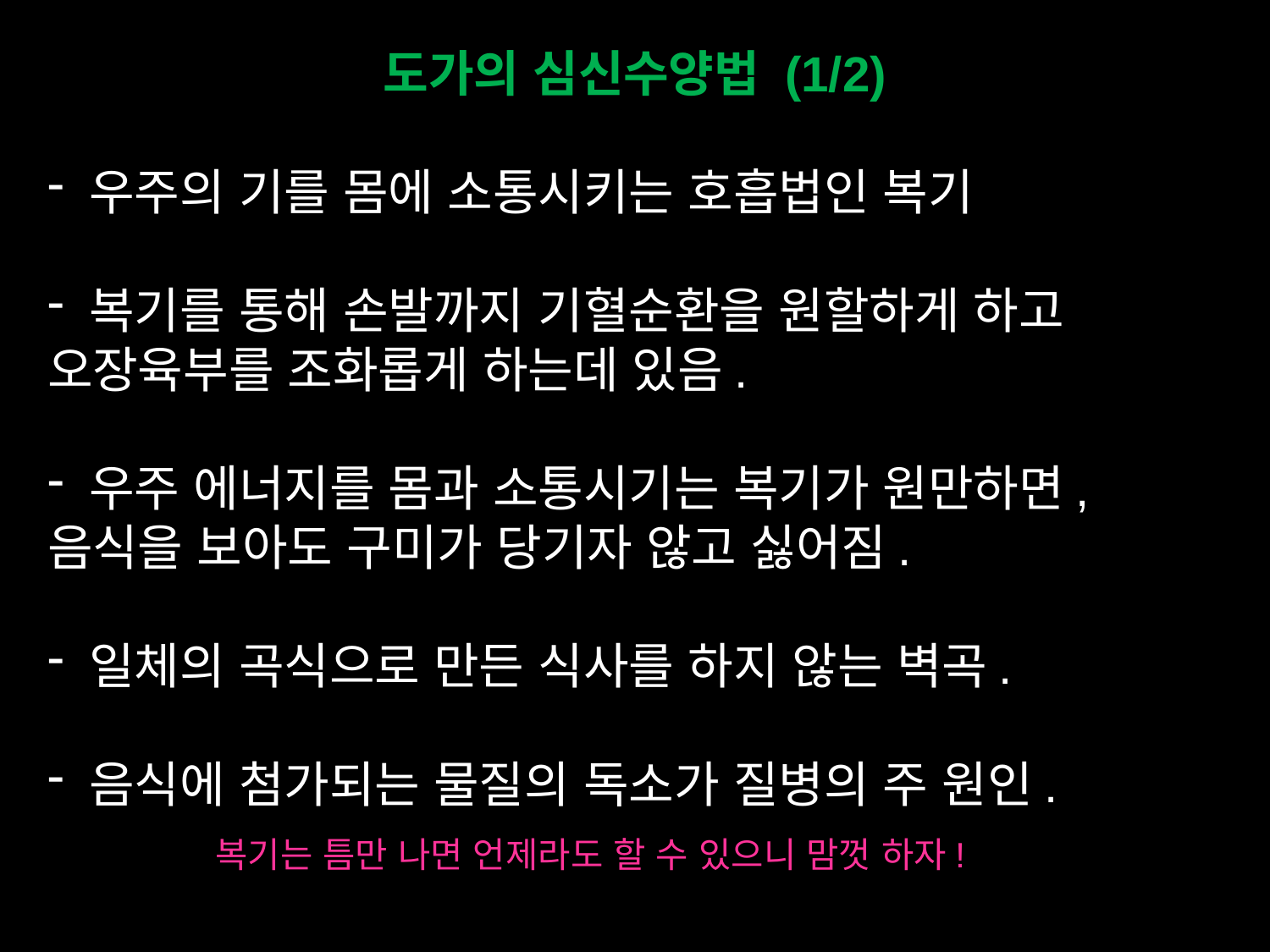

도가의 심신수양법 (1/2)

 우주의 기를 몸에 소통시키는 호흡법인 복기

 복기를 통해 손발까지 기혈순환을 원할하게 하고 오장육부를 조화롭게 하는데 있음.

 우주 에너지를 몸과 소통시기는 복기가 원만하면, 음식을 보아도 구미가 당기자 않고 싫어짐.

 일체의 곡식으로 만든 식사를 하지 않는 벽곡.

 음식에 첨가되는 물질의 독소가 질병의 주 원인.
복기는 틈만 나면 언제라도 할 수 있으니 맘껏 하자!